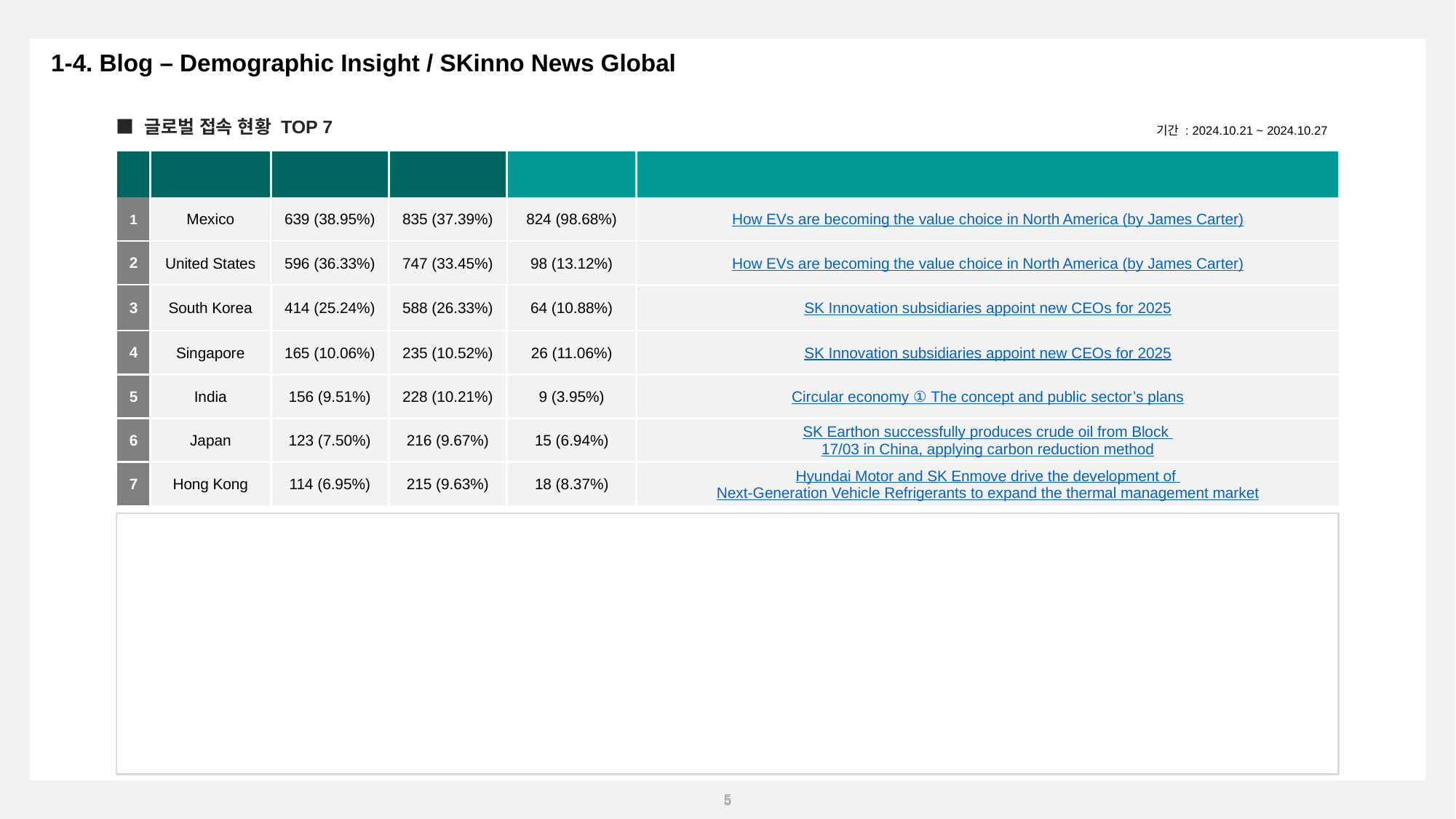

1-4. Blog – Demographic Insight / SKinno News Global
■ 글로벌 접속 현황 TOP 7
기간 : 2024.10.21 ~ 2024.10.27
| 순위 | 국가 | 총 방문 수 (비중) | 총 페이지뷰 (비중) | 해당국가 콘텐츠 PV (비중) | 가장 많이 본 콘텐츠 |
| --- | --- | --- | --- | --- | --- |
| 1 | Mexico | 639 (38.95%) | 835 (37.39%) | 824 (98.68%) | How EVs are becoming the value choice in North America (by James Carter) |
| 2 | United States | 596 (36.33%) | 747 (33.45%) | 98 (13.12%) | How EVs are becoming the value choice in North America (by James Carter) |
| 3 | South Korea | 414 (25.24%) | 588 (26.33%) | 64 (10.88%) | SK Innovation subsidiaries appoint new CEOs for 2025 |
| 4 | Singapore | 165 (10.06%) | 235 (10.52%) | 26 (11.06%) | SK Innovation subsidiaries appoint new CEOs for 2025 |
| 5 | India | 156 (9.51%) | 228 (10.21%) | 9 (3.95%) | Circular economy ① The concept and public sector’s plans |
| 6 | Japan | 123 (7.50%) | 216 (9.67%) | 15 (6.94%) | SK Earthon successfully produces crude oil from Block 17/03 in China, applying carbon reduction method |
| 7 | Hong Kong | 114 (6.95%) | 215 (9.63%) | 18 (8.37%) | Hyundai Motor and SK Enmove drive the development of Next-Generation Vehicle Refrigerants to expand the thermal management market |